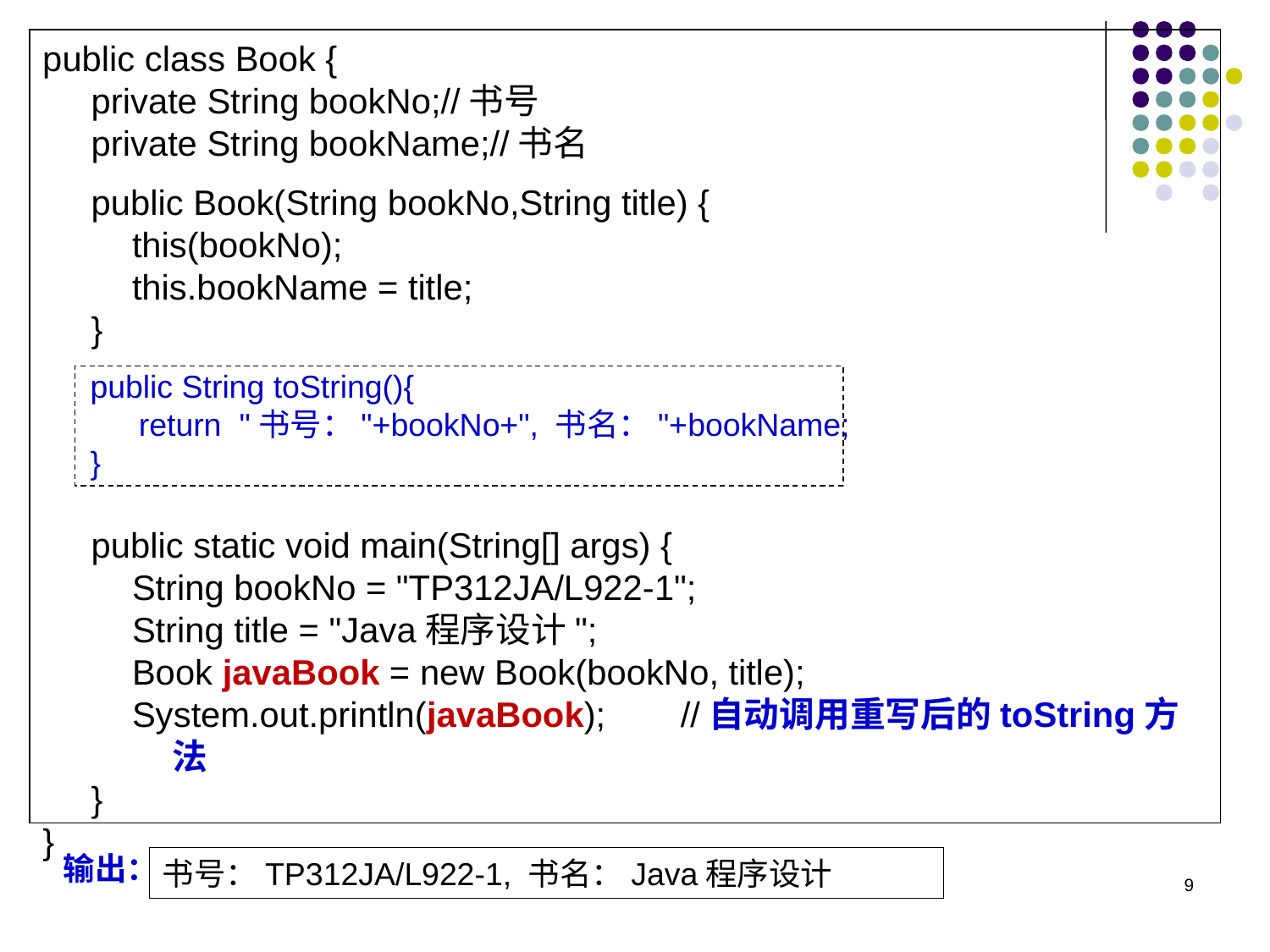

public class Book {
private String bookNo;//书号
private String bookName;//书名

public Book(String bookNo,String title) {
this(bookNo);
this.bookName = title;
}

public String toString(){
return  "书号："+bookNo+", 书名："+bookName;
}

public static void main(String[] args) {
String bookNo = "TP312JA/L922-1";
String title = "Java程序设计";
Book javaBook = new Book(bookNo, title);
System.out.println(javaBook);	//自动调用重写后的toString方法
}
}

输出：
书号：TP312JA/L922-1, 书名：Java程序设计
9